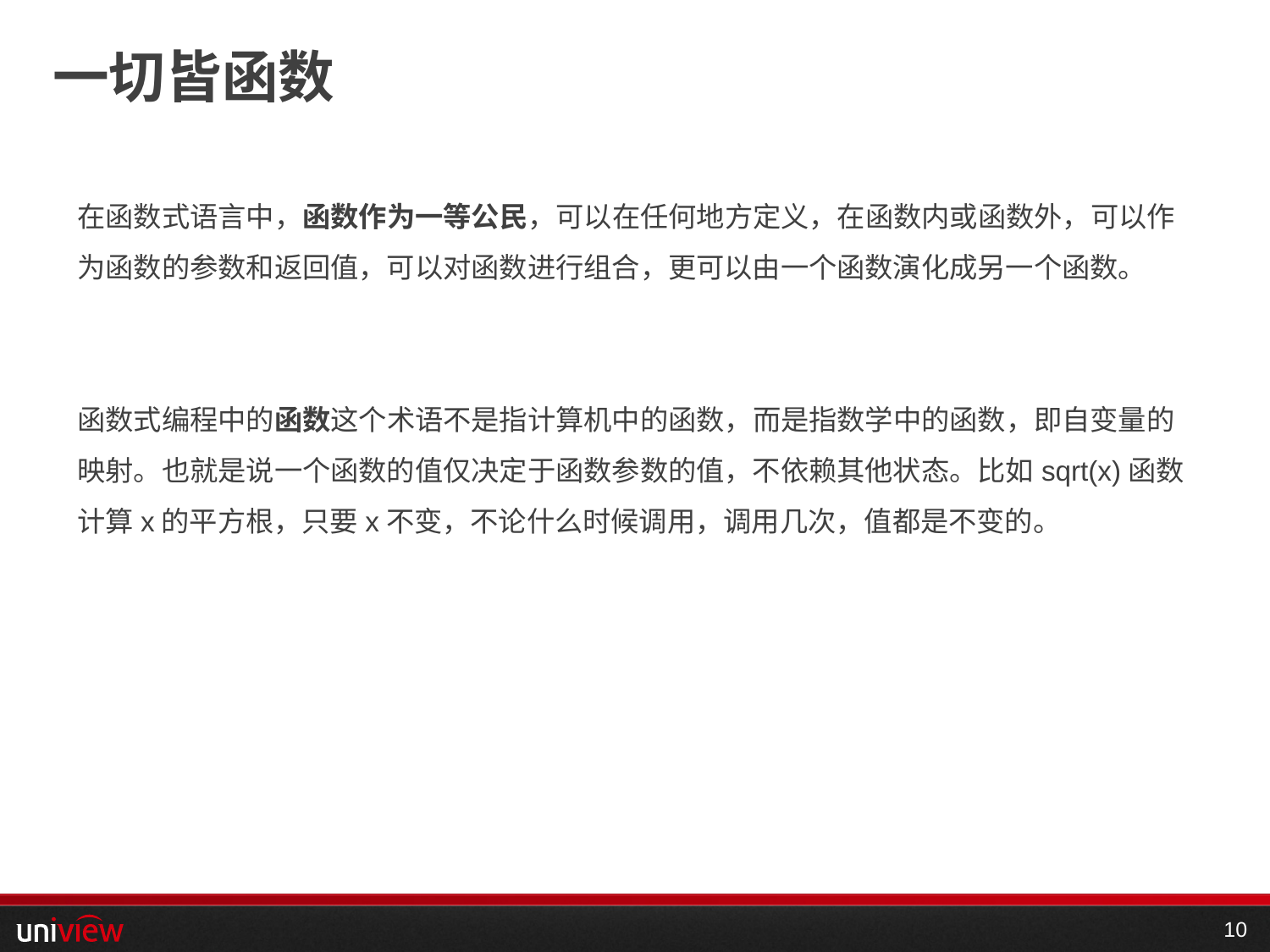

# 一切皆函数
在函数式语言中，函数作为一等公民，可以在任何地方定义，在函数内或函数外，可以作为函数的参数和返回值，可以对函数进行组合，更可以由一个函数演化成另一个函数。

函数式编程中的函数这个术语不是指计算机中的函数，而是指数学中的函数，即自变量的映射。也就是说一个函数的值仅决定于函数参数的值，不依赖其他状态。比如sqrt(x)函数计算x的平方根，只要x不变，不论什么时候调用，调用几次，值都是不变的。